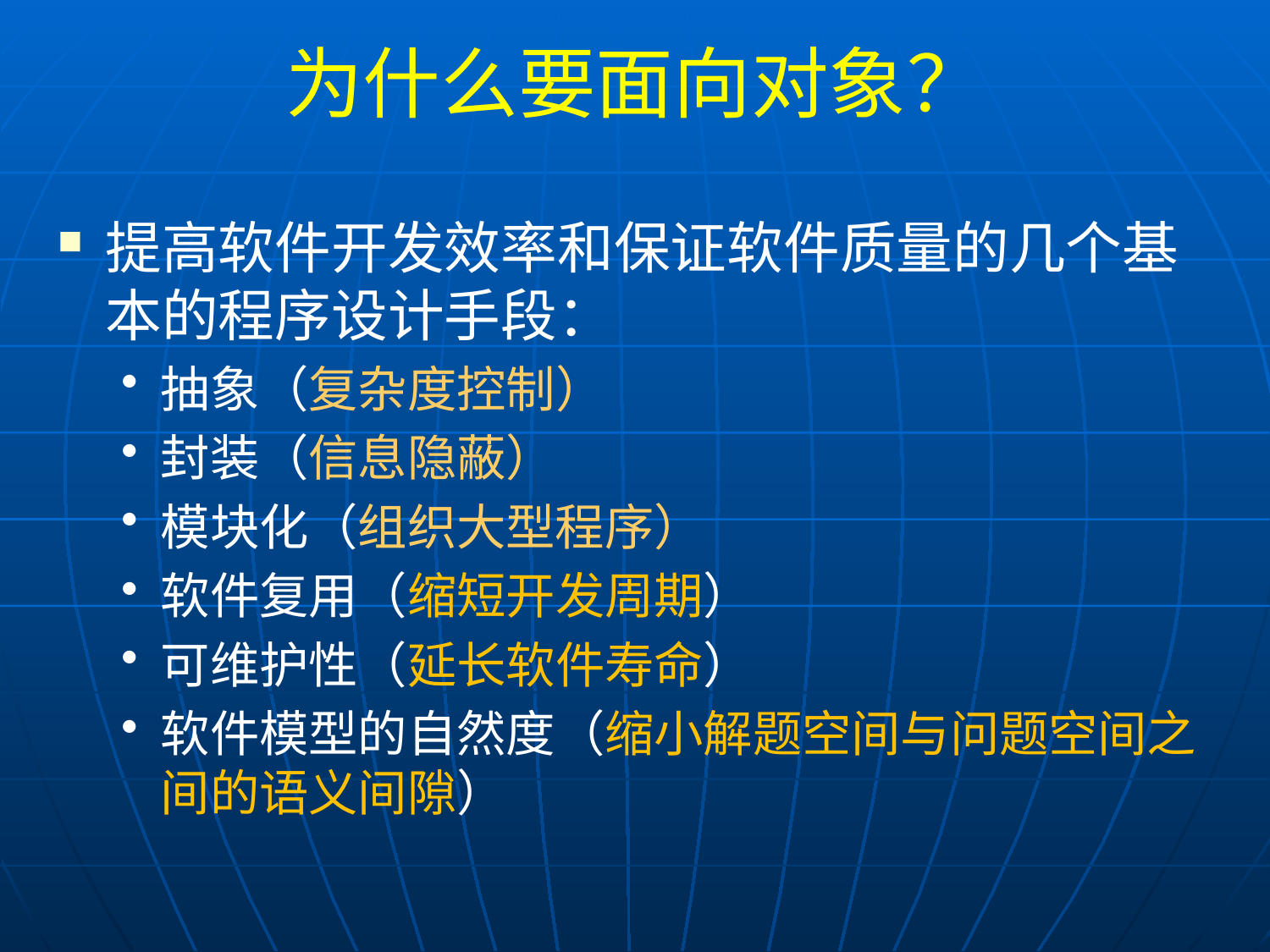

# 为什么要面向对象？
提高软件开发效率和保证软件质量的几个基本的程序设计手段：
抽象（复杂度控制）
封装（信息隐蔽）
模块化（组织大型程序）
软件复用（缩短开发周期）
可维护性（延长软件寿命）
软件模型的自然度（缩小解题空间与问题空间之间的语义间隙）